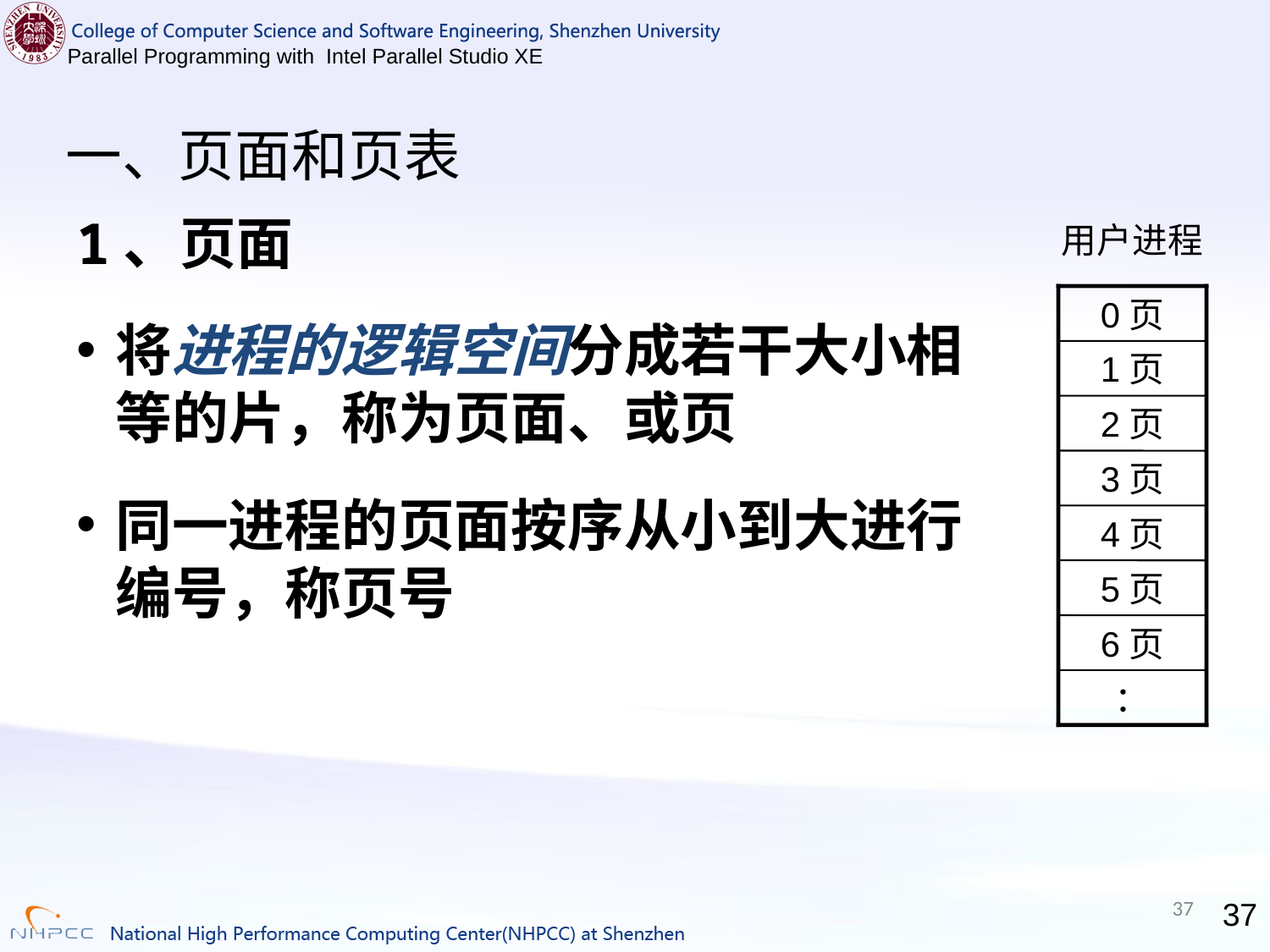

# 一、页面和页表
1、页面
将进程的逻辑空间分成若干大小相等的片，称为页面、或页
同一进程的页面按序从小到大进行编号，称页号
用户进程
0页

1页

2页

3页

4页

5页

6页

：

37
37